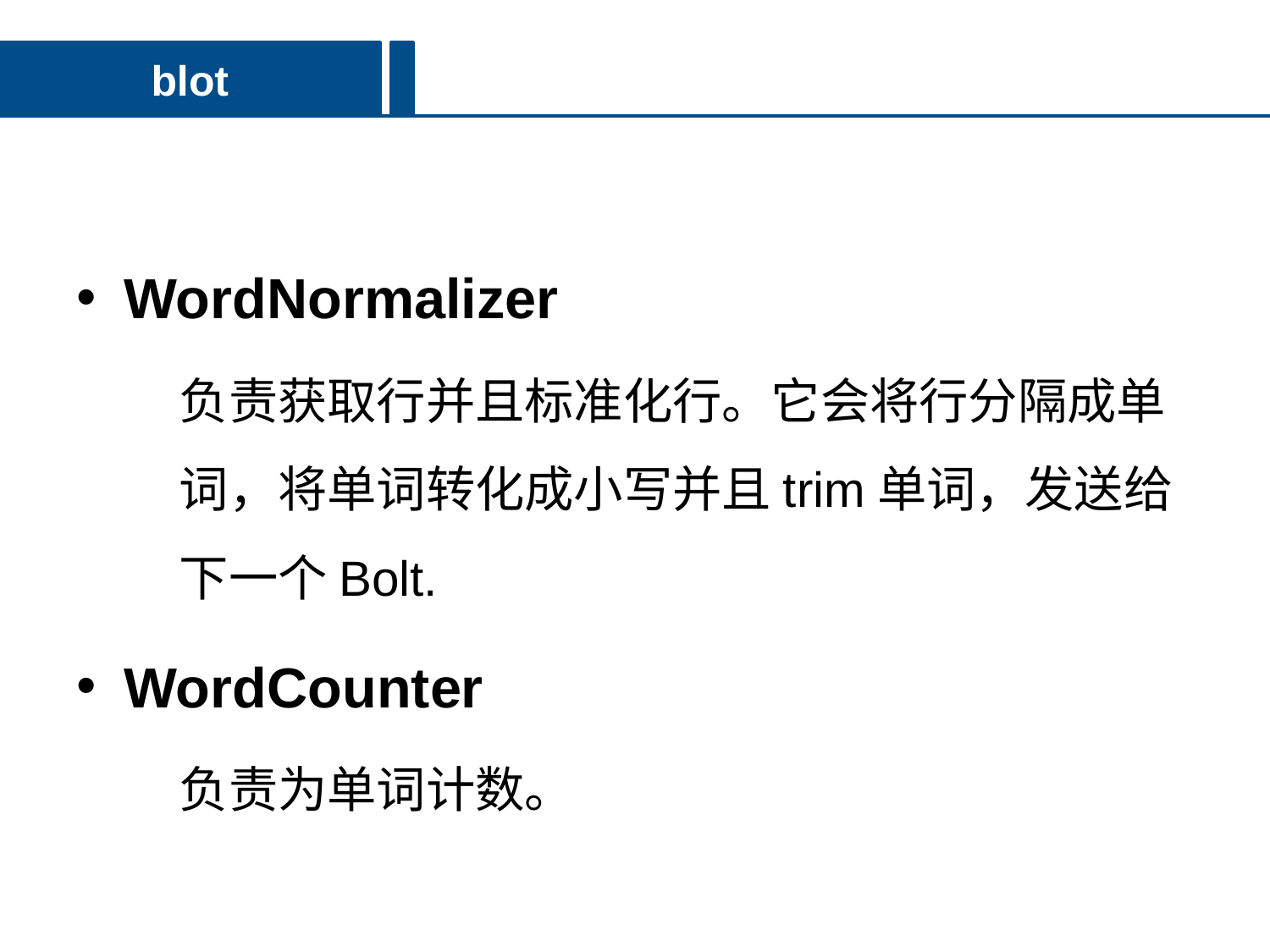

blot

WordNormalizer
	负责获取行并且标准化行。它会将行分隔成单词，将单词转化成小写并且trim单词，发送给下一个Bolt.
WordCounter
	负责为单词计数。